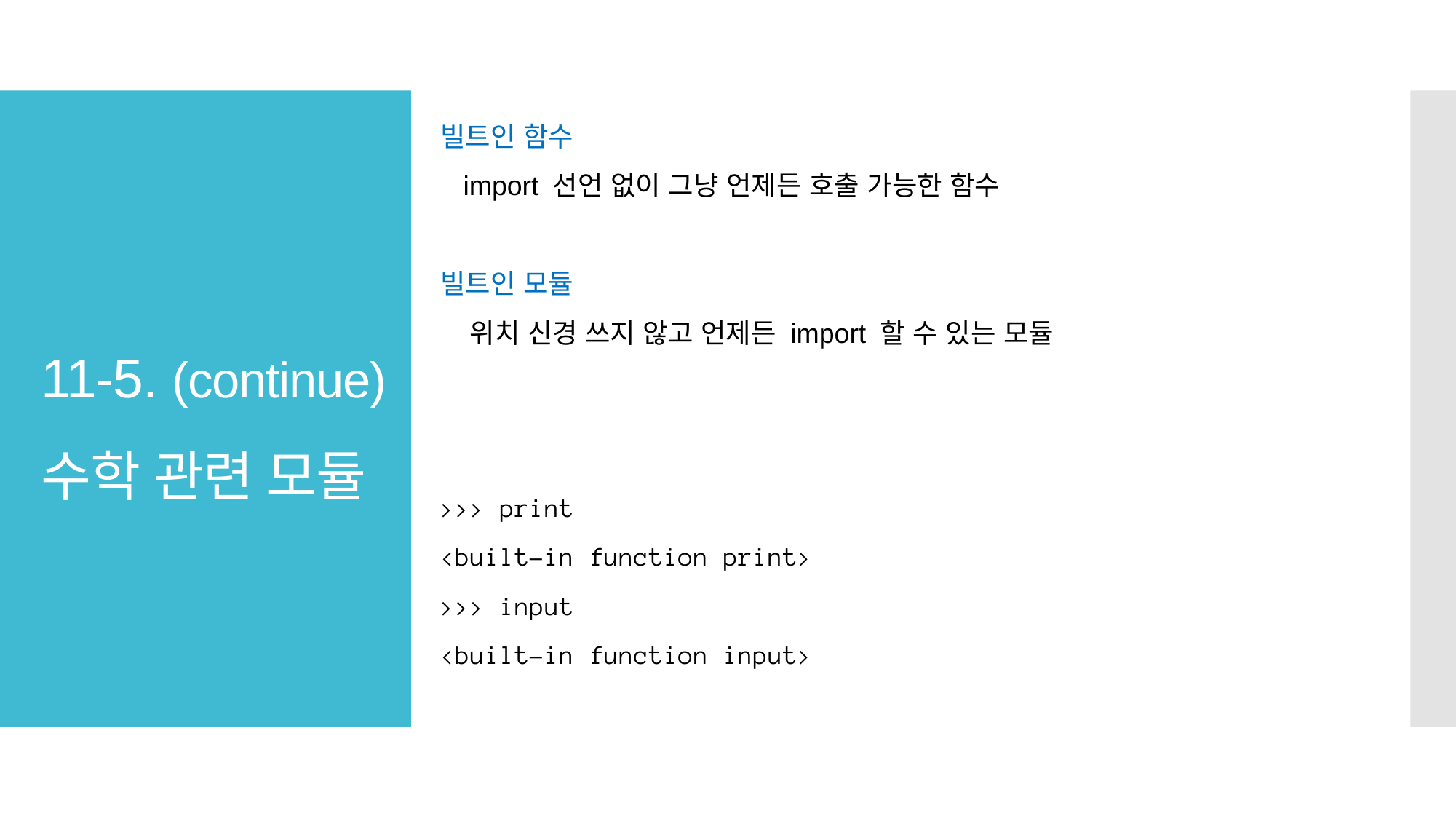

빌트인 함수
   import 선언 없이 그냥 언제든 호출 가능한 함수

빌트인 모듈
   위치 신경 쓰지 않고 언제든 import 할 수 있는 모듈
# 11-5. (continue) 수학 관련 모듈
>>> print
<built-in function print>
>>> input
<built-in function input>